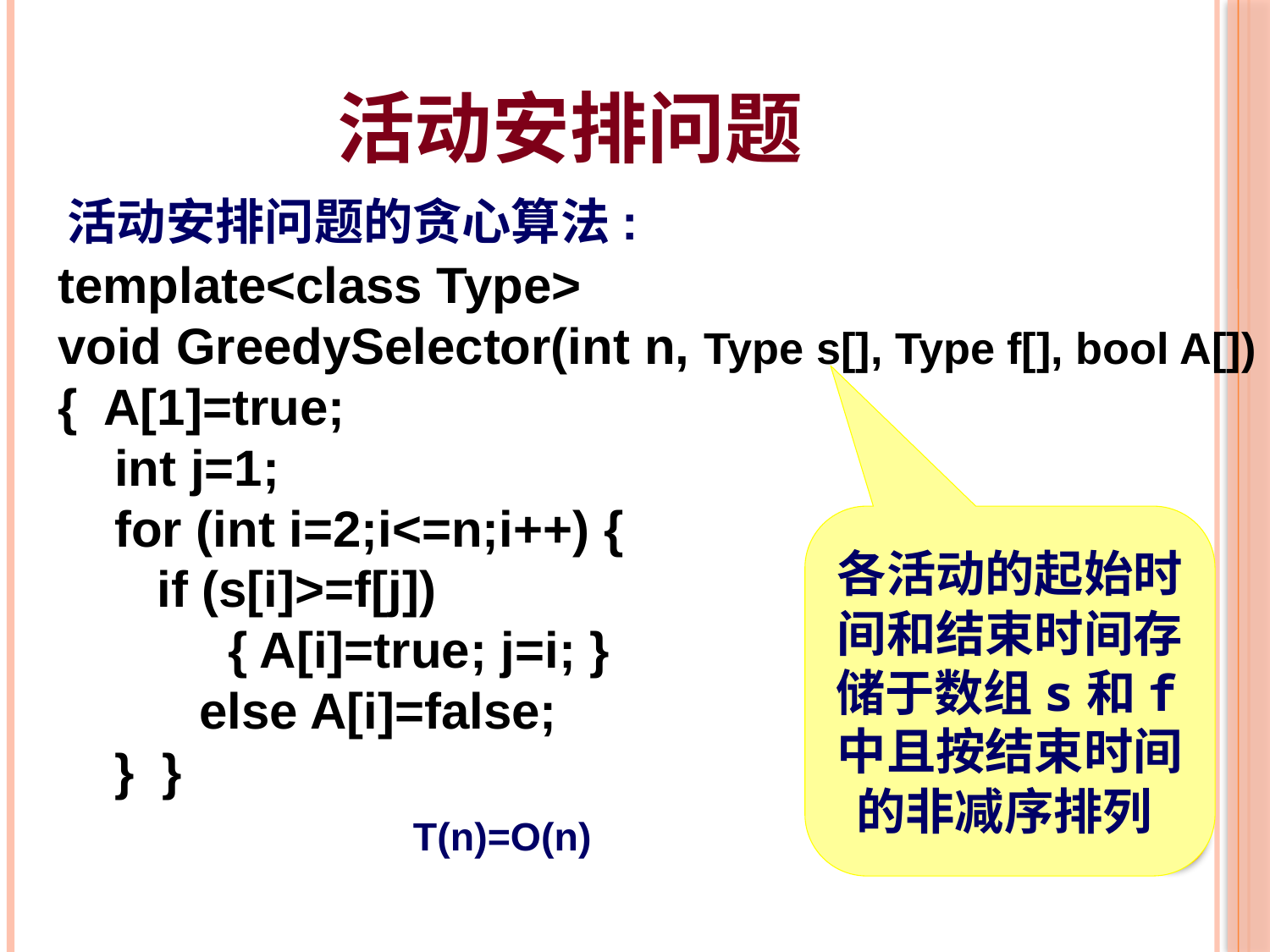

活动安排问题
活动安排问题的贪心算法:
template<class Type>
void GreedySelector(int n, Type s[], Type f[], bool A[])
{  A[1]=true;
    int j=1;
    for (int i=2;i<=n;i++) {
       if (s[i]>=f[j])
            { A[i]=true; j=i; }
          else A[i]=false;
    }  }
                         T(n)=O(n)
各活动的起始时间和结束时间存储于数组s和f中且按结束时间的非减序排列